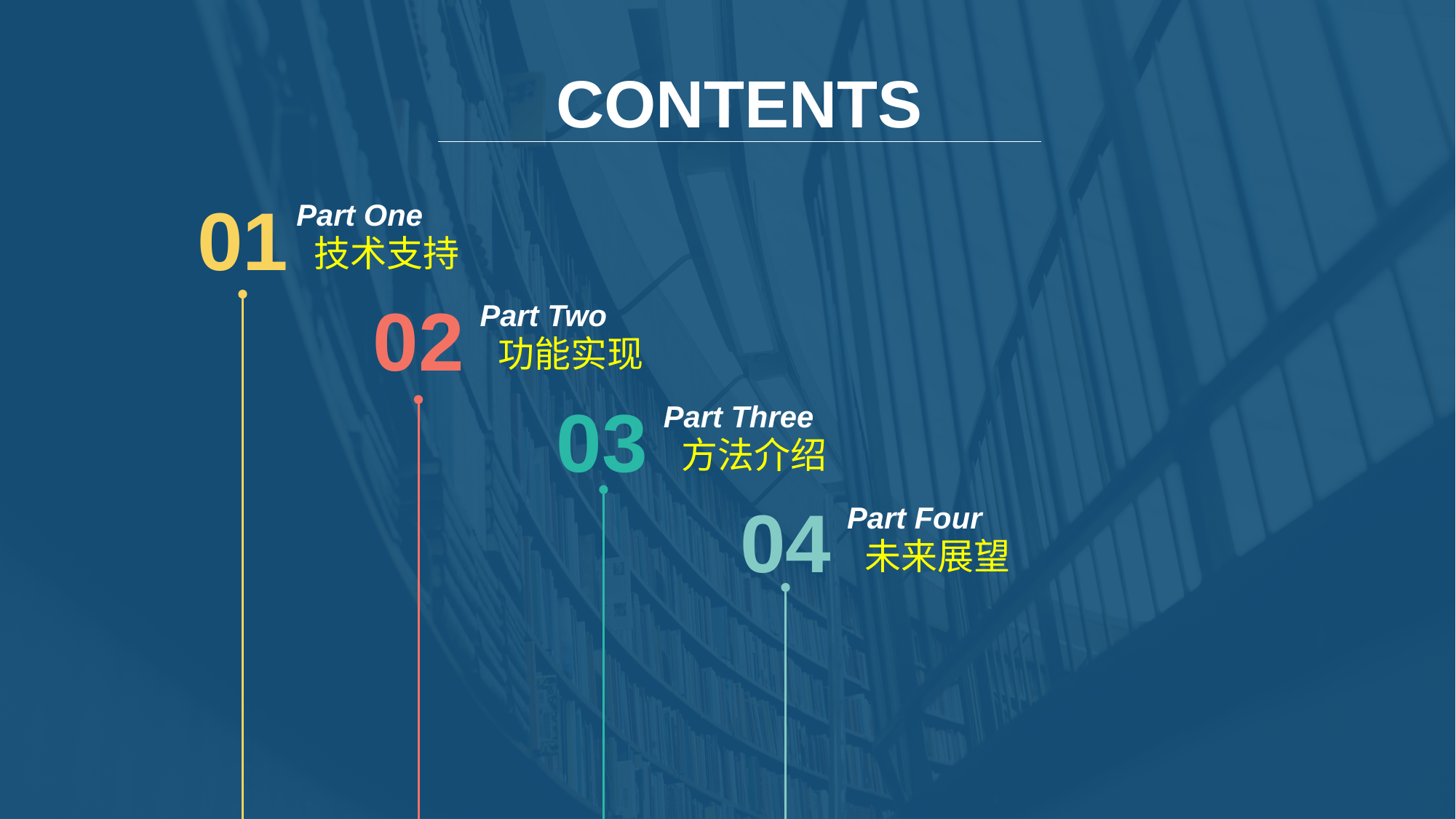

CONTENTS
01
Part One
技术支持
02
Part Two
功能实现
03
Part Three
方法介绍
04
Part Four
未来展望